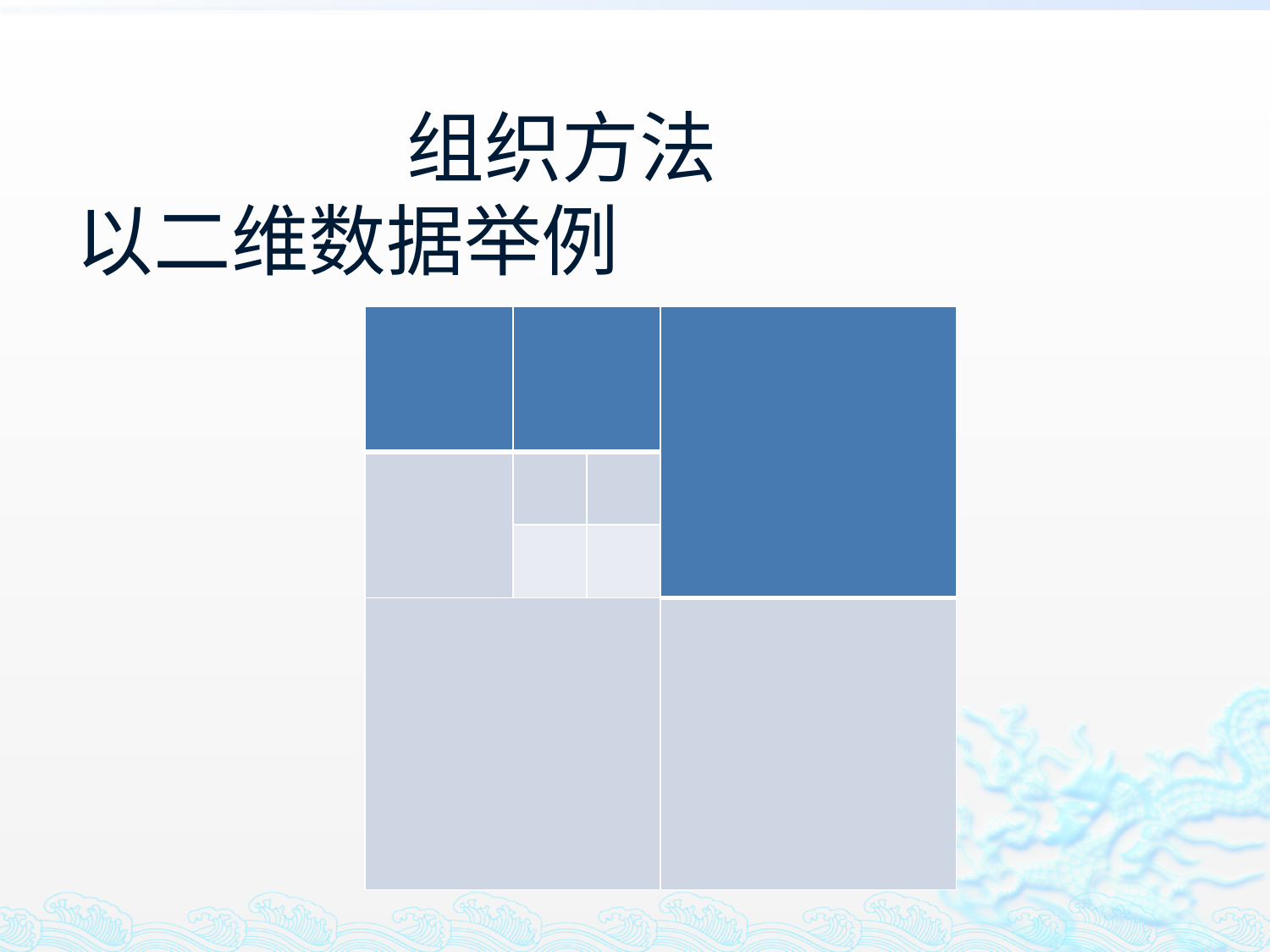

# 组织方法 以二维数据举例
|  |  |  |  |
| --- | --- | --- | --- |
|  |  |  |  |
|  |  |  |  |
|  |  |  |  |